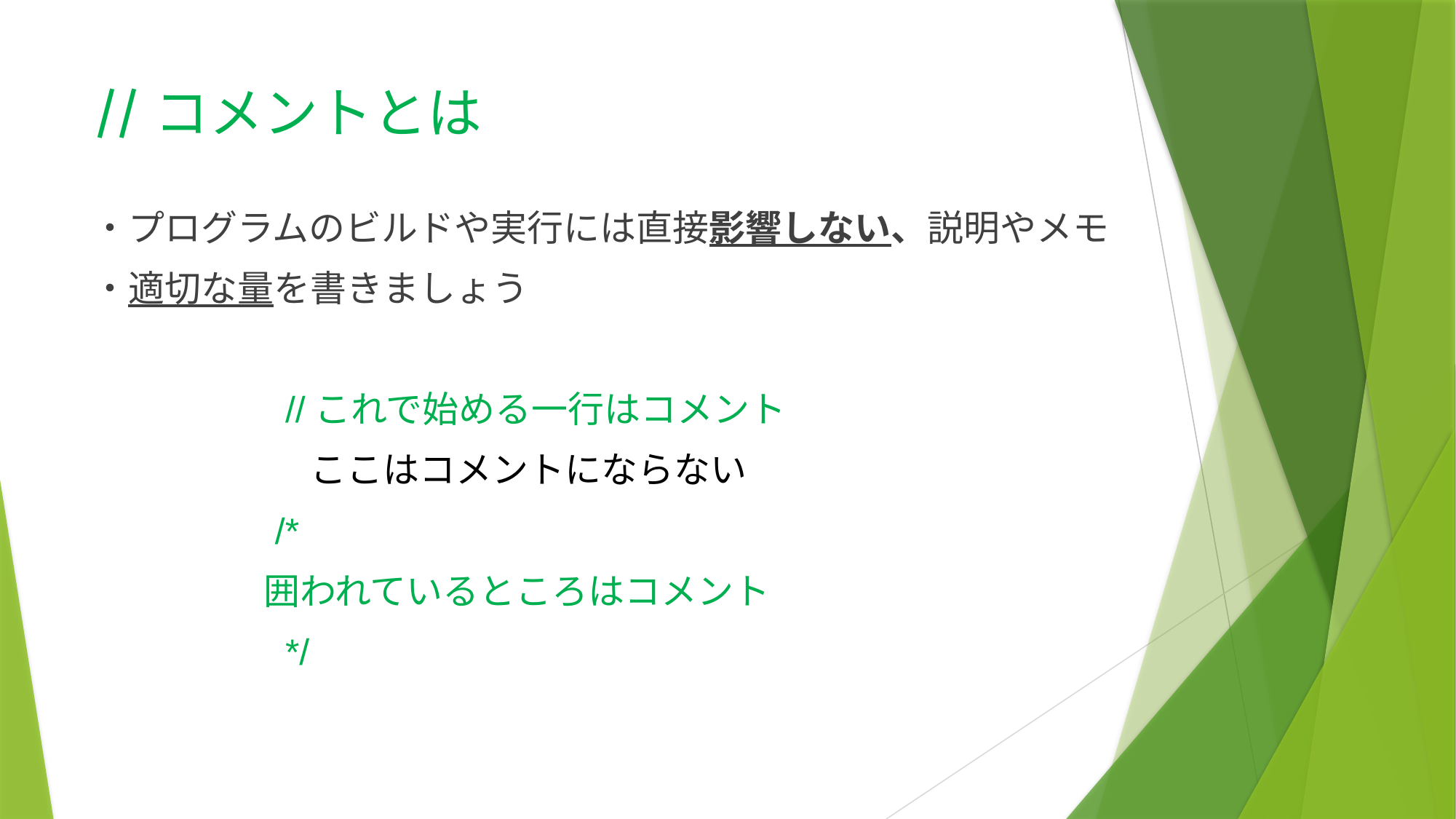

# //コメントとは
・プログラムのビルドや実行には直接影響しない、説明やメモ
・適切な量を書きましょう

                   //これで始める一行はコメント
　　　　　　ここはコメントにならない
                  /*
                    囲われているところはコメント
                   */